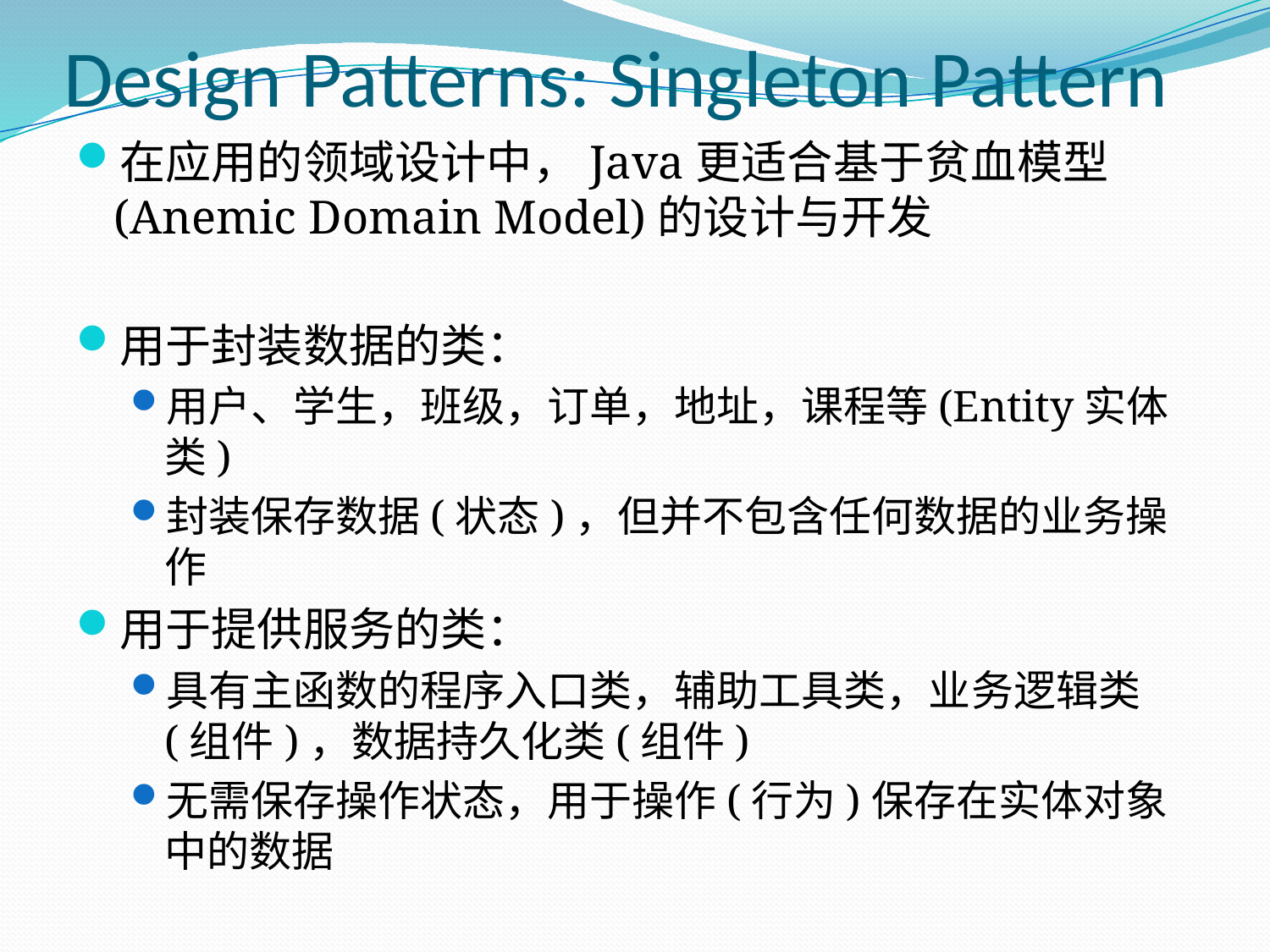

# Design Patterns: Singleton Pattern
在应用的领域设计中，Java更适合基于贫血模型(Anemic Domain Model)的设计与开发

用于封装数据的类：
用户、学生，班级，订单，地址，课程等(Entity实体类)
封装保存数据(状态)，但并不包含任何数据的业务操作
用于提供服务的类：
具有主函数的程序入口类，辅助工具类，业务逻辑类(组件)，数据持久化类(组件)
无需保存操作状态，用于操作(行为)保存在实体对象中的数据

15